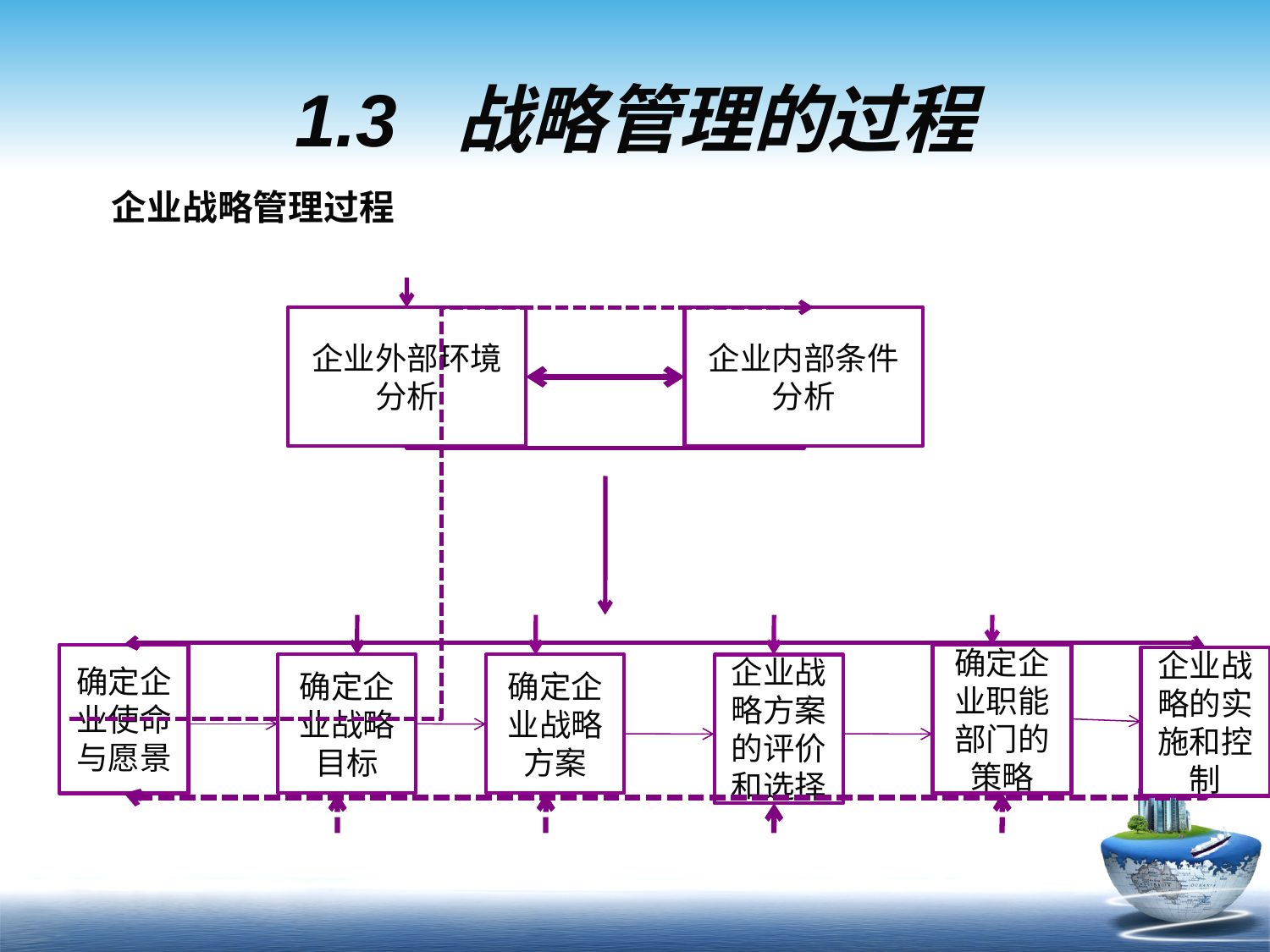

# 1.3  战略管理的过程
企业战略管理过程
企业外部环境分析
企业内部条件分析
确定企业使命与愿景
确定企业职能部门的策略
企业战略的实施和控制
确定企业战略目标
确定企业战略方案
企业战略方案的评价和选择